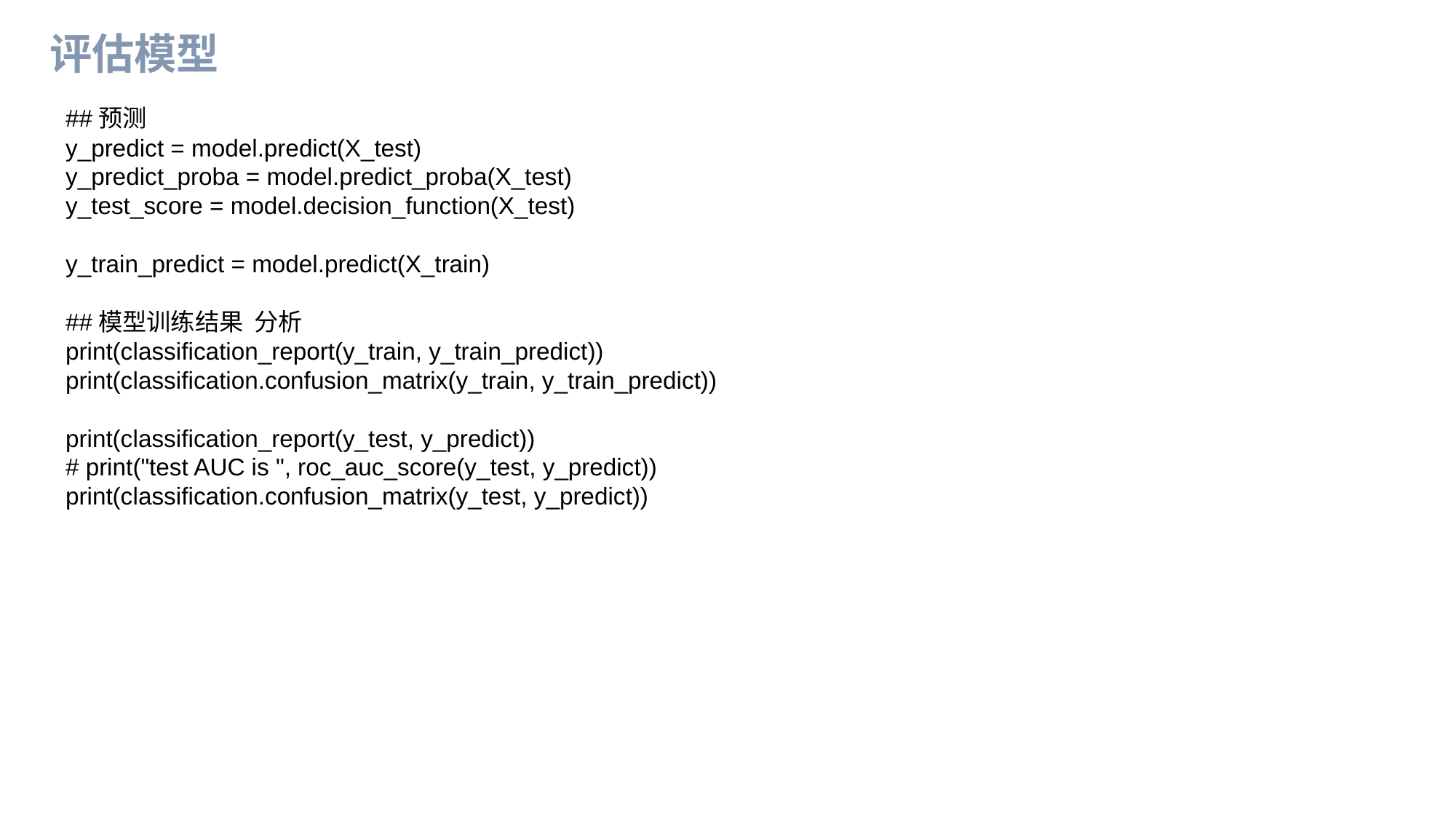

评估模型
##预测
y_predict = model.predict(X_test)
y_predict_proba = model.predict_proba(X_test)
y_test_score = model.decision_function(X_test)

y_train_predict = model.predict(X_train)

##模型训练结果  分析
print(classification_report(y_train, y_train_predict))
print(classification.confusion_matrix(y_train, y_train_predict))

print(classification_report(y_test, y_predict))
# print("test AUC is ", roc_auc_score(y_test, y_predict))
print(classification.confusion_matrix(y_test, y_predict))